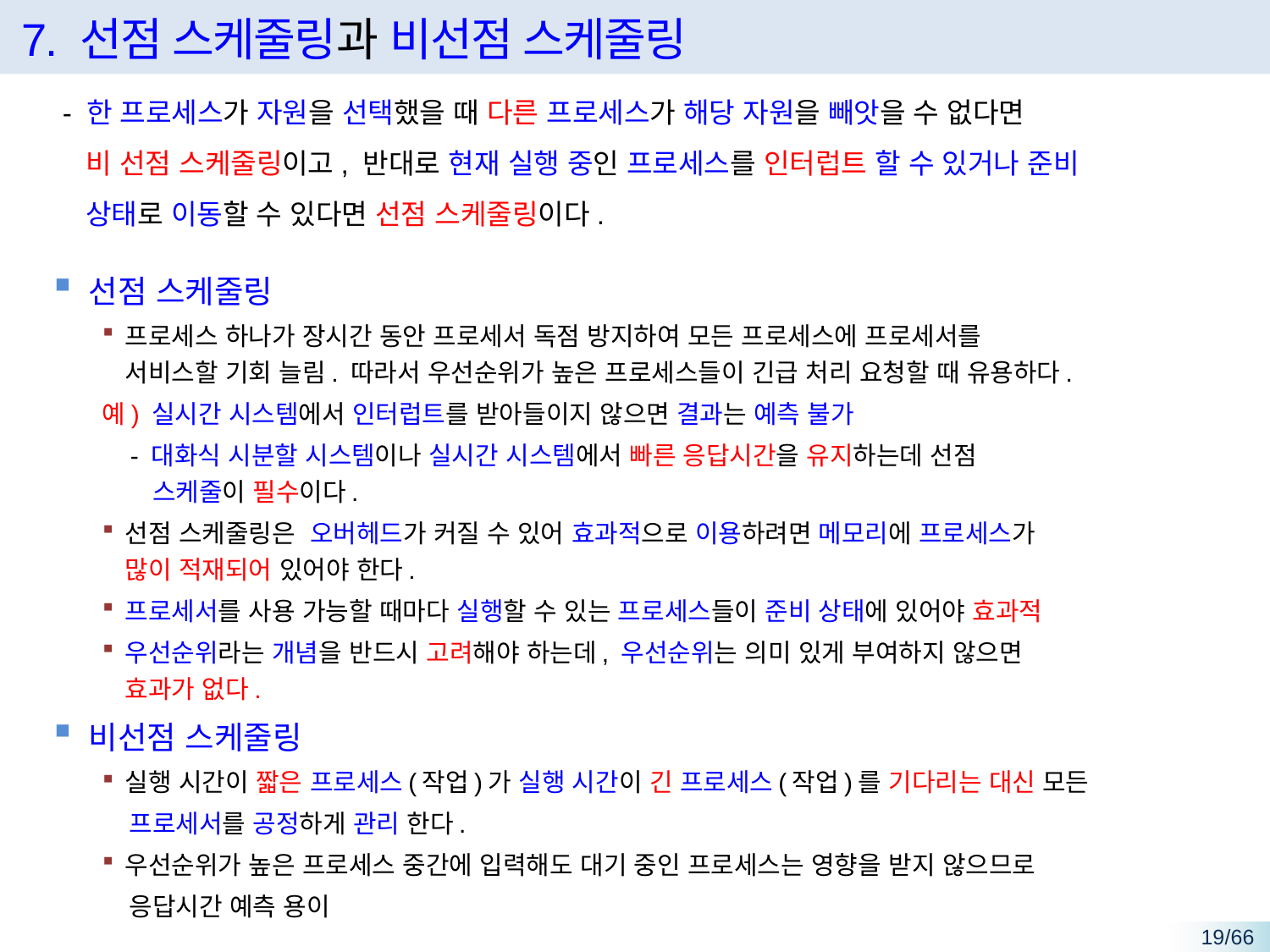

# 7. 선점 스케줄링과 비선점 스케줄링
- 한 프로세스가 자원을 선택했을 때 다른 프로세스가 해당 자원을 빼앗을 수 없다면
   비 선점 스케줄링이고, 반대로 현재 실행 중인 프로세스를 인터럽트 할 수 있거나 준비
   상태로 이동할 수 있다면 선점 스케줄링이다.
선점 스케줄링
프로세스 하나가 장시간 동안 프로세서 독점 방지하여 모든 프로세스에 프로세서를
서비스할 기회 늘림. 따라서 우선순위가 높은 프로세스들이 긴급 처리 요청할 때 유용하다.
예) 실시간 시스템에서 인터럽트를 받아들이지 않으면 결과는 예측 불가
    - 대화식 시분할 시스템이나 실시간 시스템에서 빠른 응답시간을 유지하는데 선점
       스케줄이 필수이다.
선점 스케줄링은  오버헤드가 커질 수 있어 효과적으로 이용하려면 메모리에 프로세스가
많이 적재되어 있어야 한다.
프로세서를 사용 가능할 때마다 실행할 수 있는 프로세스들이 준비 상태에 있어야 효과적
우선순위라는 개념을 반드시 고려해야 하는데, 우선순위는 의미 있게 부여하지 않으면
효과가 없다.
비선점 스케줄링
실행 시간이 짧은 프로세스(작업)가 실행 시간이 긴 프로세스(작업)를 기다리는 대신 모든
   프로세서를 공정하게 관리 한다.
우선순위가 높은 프로세스 중간에 입력해도 대기 중인 프로세스는 영향을 받지 않으므로
   응답시간 예측 용이